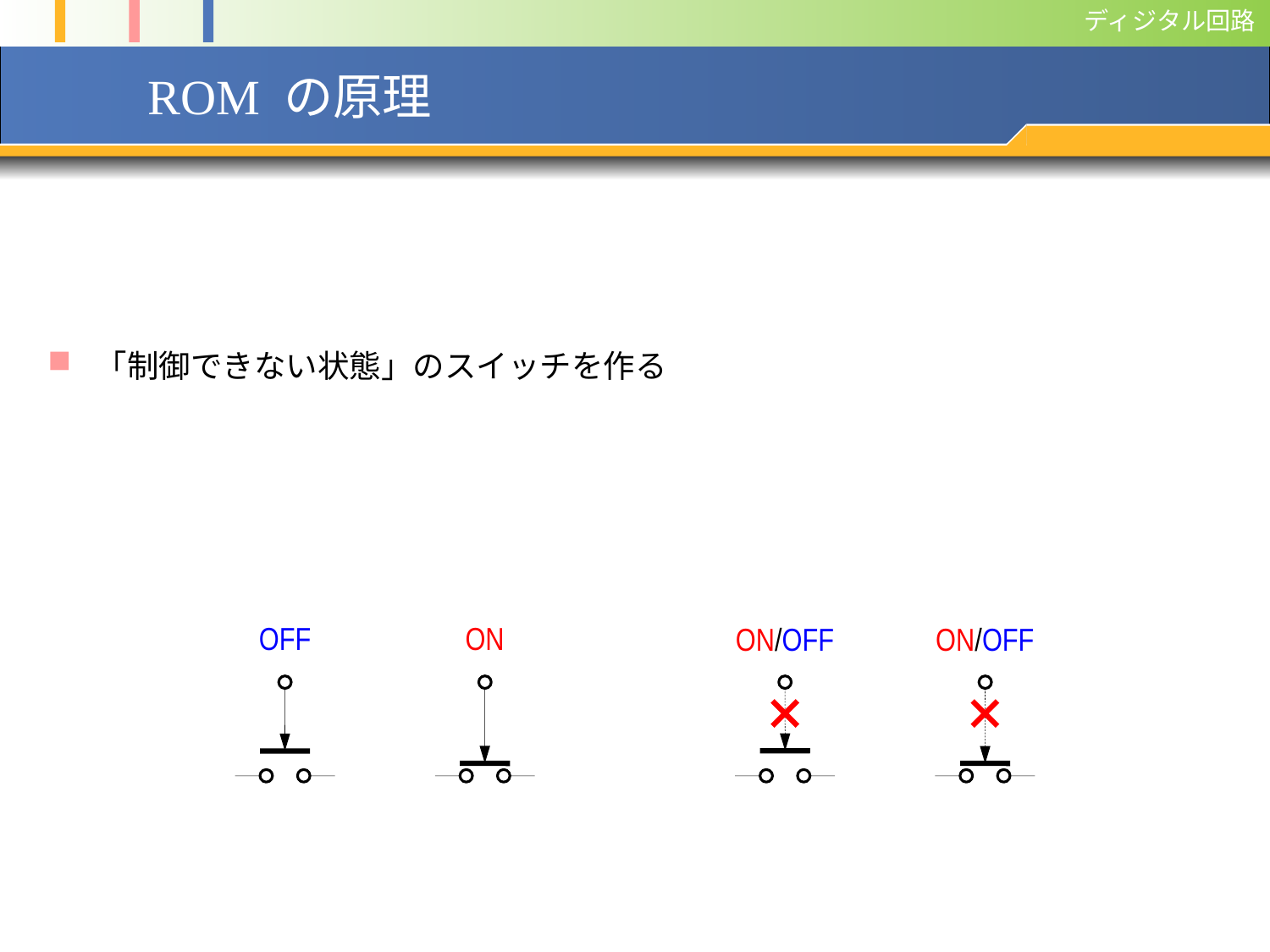

# ROM の原理
「制御できない状態」のスイッチを作る
OFF
ON
ON/OFF
ON/OFF